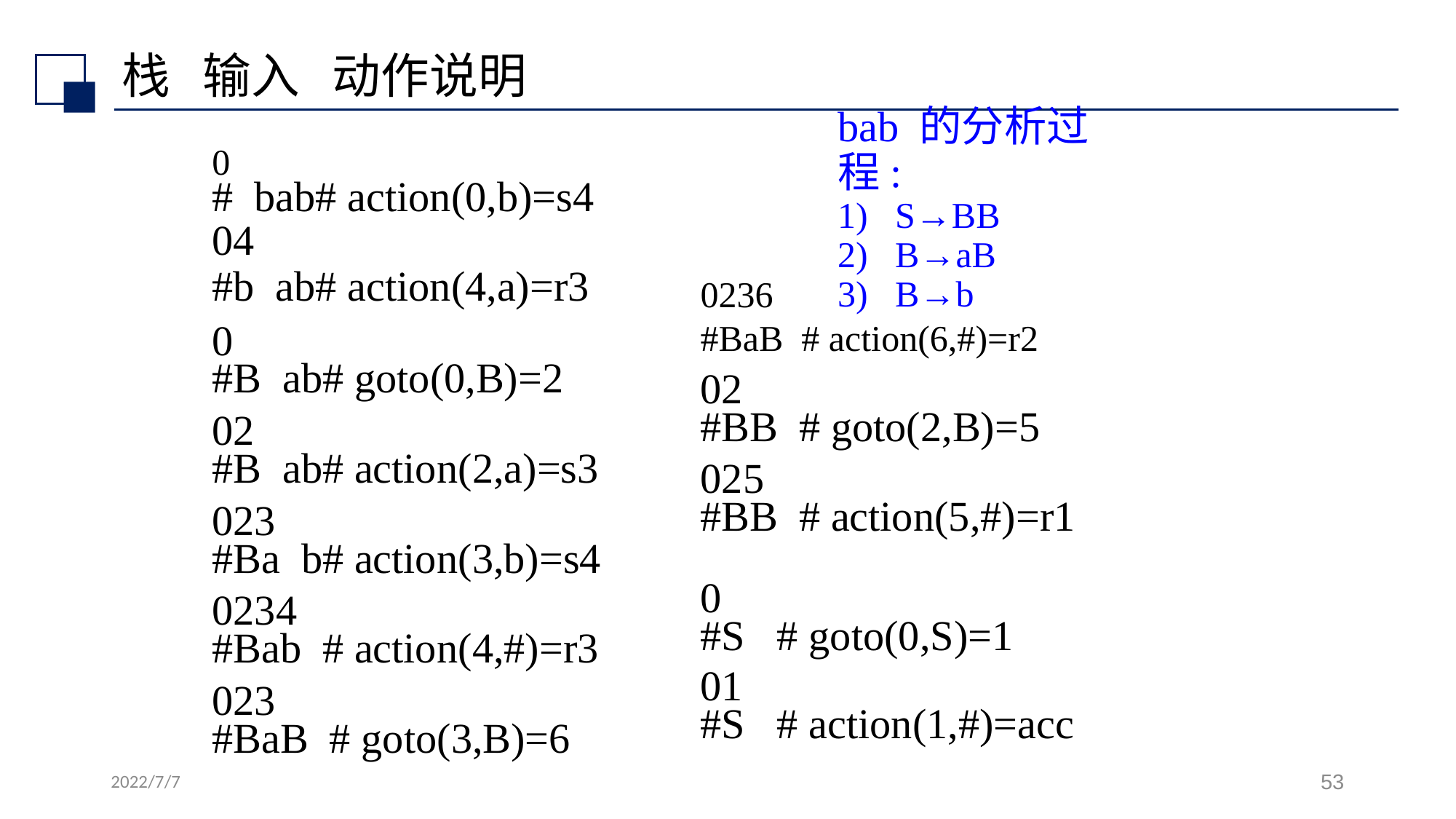

栈   输入   动作说明

0
#  bab# action(0,b)=s4
04
#b  ab# action(4,a)=r3
0
#B  ab# goto(0,B)=2
02
#B  ab# action(2,a)=s3
023
#Ba  b# action(3,b)=s4
0234
#Bab  # action(4,#)=r3
023
#BaB  # goto(3,B)=6
# bab 的分析过程: 1)   S→BB 2)   B→aB 3)   B→b
0236
#BaB  # action(6,#)=r2
02
#BB  # goto(2,B)=5
025
#BB  # action(5,#)=r1

0
#S   # goto(0,S)=1
01
#S   # action(1,#)=acc
2022/7/7
53